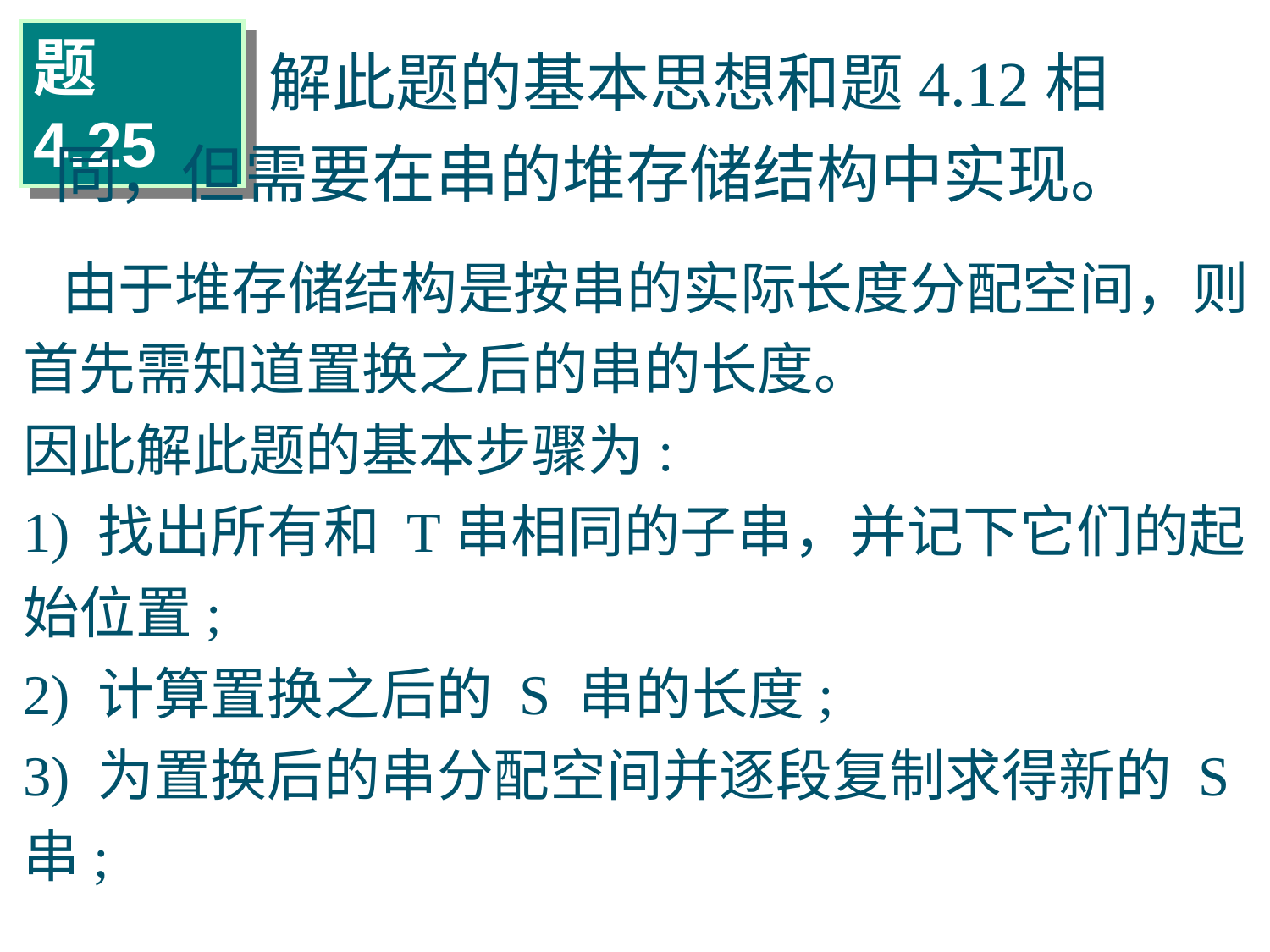

题4.25
              解此题的基本思想和题4.12相同，但需要在串的堆存储结构中实现。
  由于堆存储结构是按串的实际长度分配空间，则首先需知道置换之后的串的长度。
因此解此题的基本步骤为:
1) 找出所有和 T串相同的子串，并记下它们的起始位置;
2) 计算置换之后的 S 串的长度;
3) 为置换后的串分配空间并逐段复制求得新的 S 串;